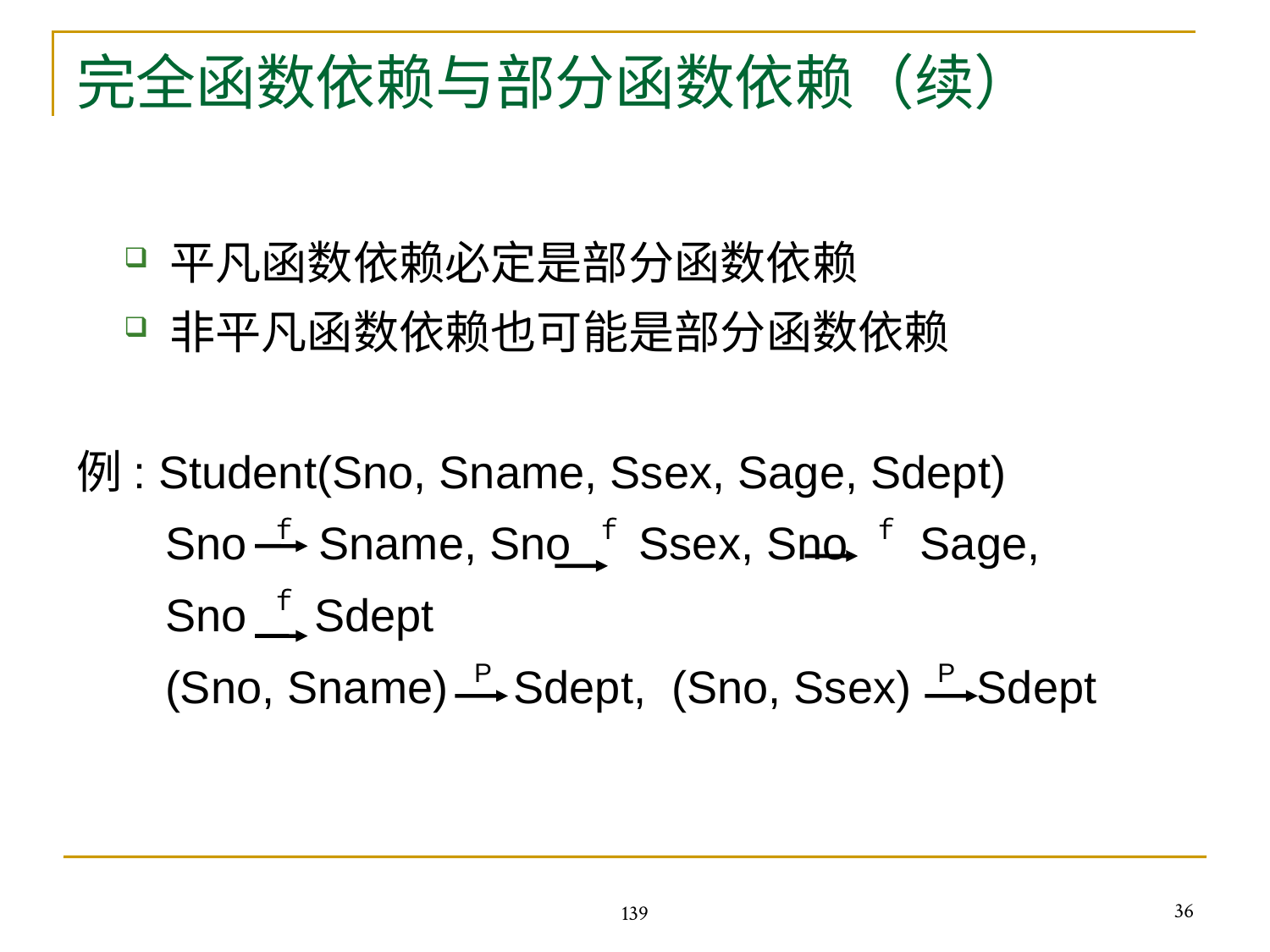

# 完全函数依赖与部分函数依赖（续）
平凡函数依赖必定是部分函数依赖
非平凡函数依赖也可能是部分函数依赖

例: Student(Sno, Sname, Ssex, Sage, Sdept)
       Sno ｆ Sname, Sno ｆ Ssex, Sno ｆ Sage,
       Sno ｆ Sdept
       (Sno, Sname)  P   Sdept,  (Sno, Ssex)  P   Sdept

36
139